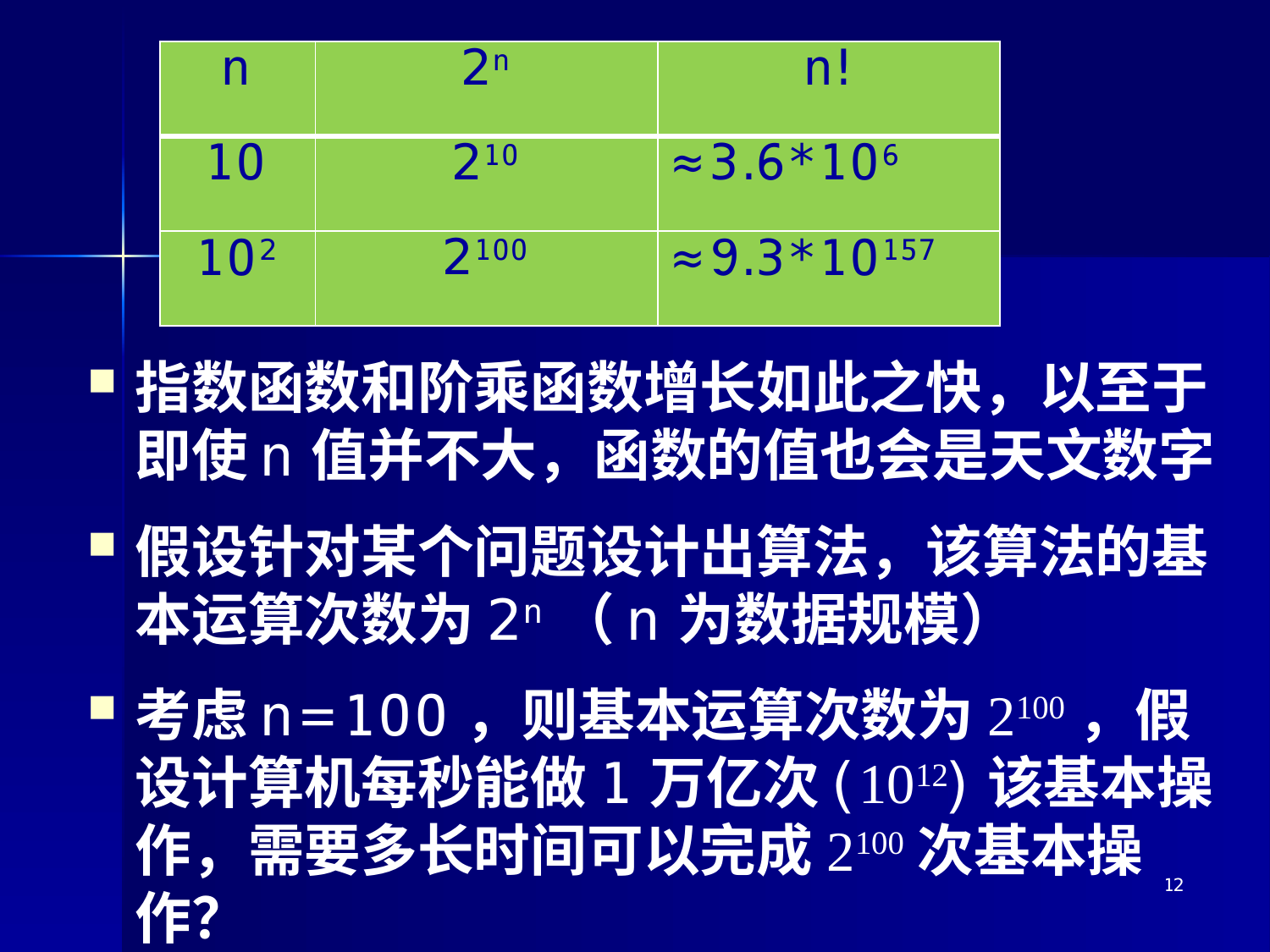

| n | 2n | n! |
| --- | --- | --- |
| 10 | 210 | ≈3.6\*106 |
| 102 | 2100 | ≈9.3\*10157 |
指数函数和阶乘函数增长如此之快，以至于即使n值并不大，函数的值也会是天文数字
假设针对某个问题设计出算法，该算法的基本运算次数为2n（n为数据规模）
考虑n=100，则基本运算次数为2100，假设计算机每秒能做1万亿次(1012)该基本操作，需要多长时间可以完成2100次基本操作？
12